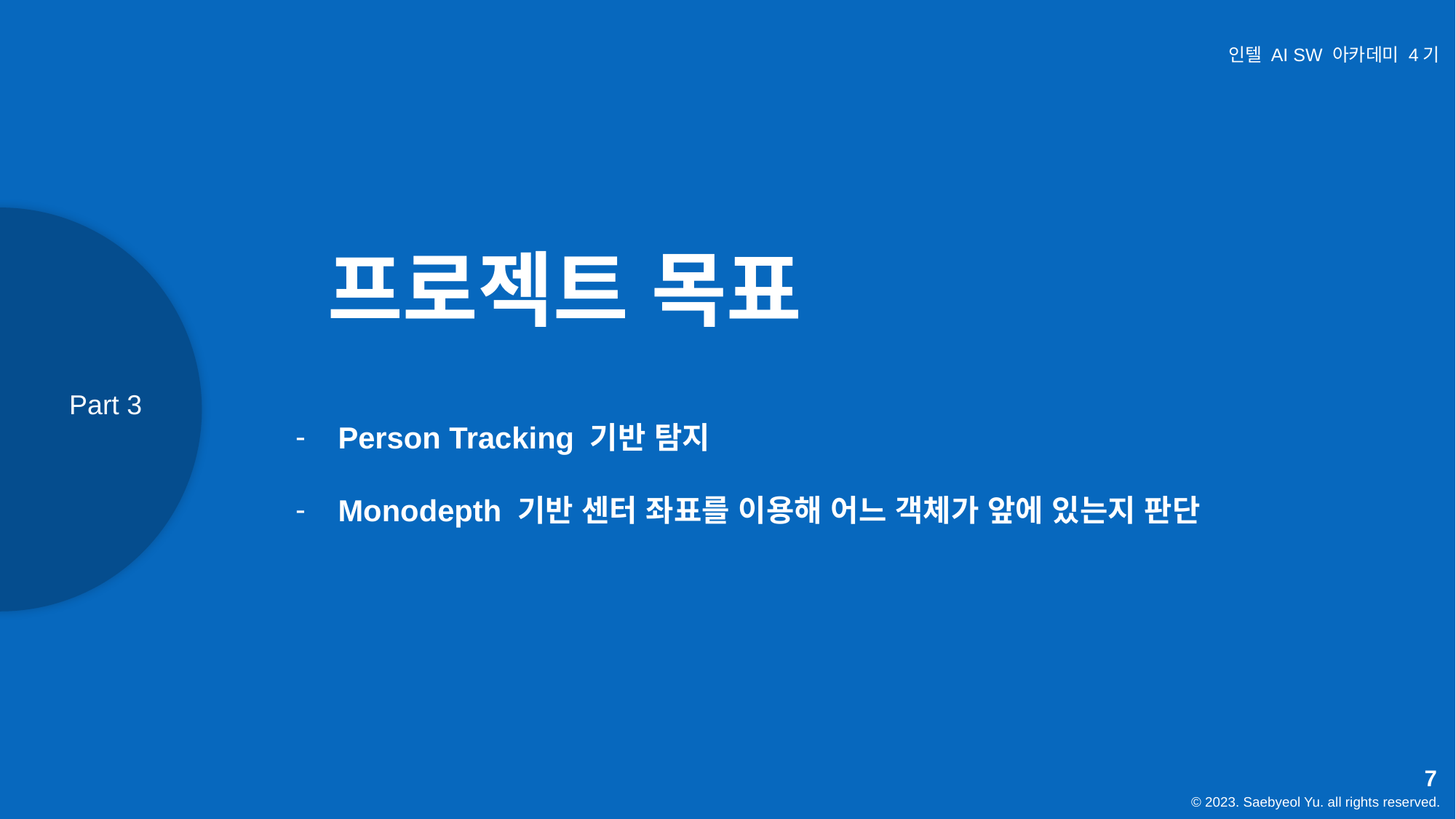

인텔 AI SW 아카데미 4기

프로젝트 목표
Person Tracking 기반 탐지

Monodepth 기반 센터 좌표를 이용해 어느 객체가 앞에 있는지 판단
Part 3
7